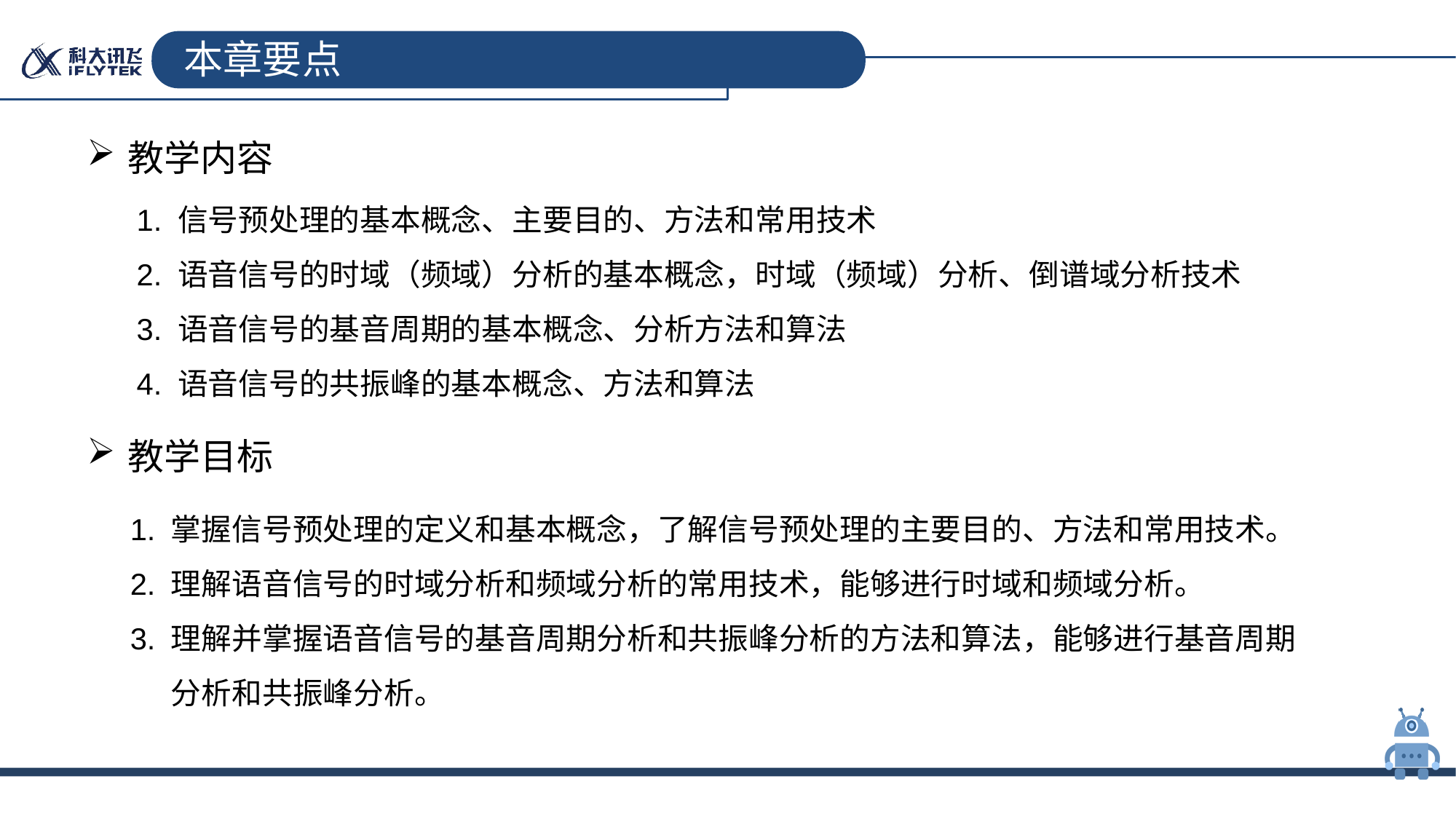

# 本章要点
教学内容

教学目标
信号预处理的基本概念、主要目的、方法和常用技术
语音信号的时域（频域）分析的基本概念，时域（频域）分析、倒谱域分析技术
语音信号的基音周期的基本概念、分析方法和算法
语音信号的共振峰的基本概念、方法和算法
掌握信号预处理的定义和基本概念，了解信号预处理的主要目的、方法和常用技术。
理解语音信号的时域分析和频域分析的常用技术，能够进行时域和频域分析。
理解并掌握语音信号的基音周期分析和共振峰分析的方法和算法，能够进行基音周期分析和共振峰分析。